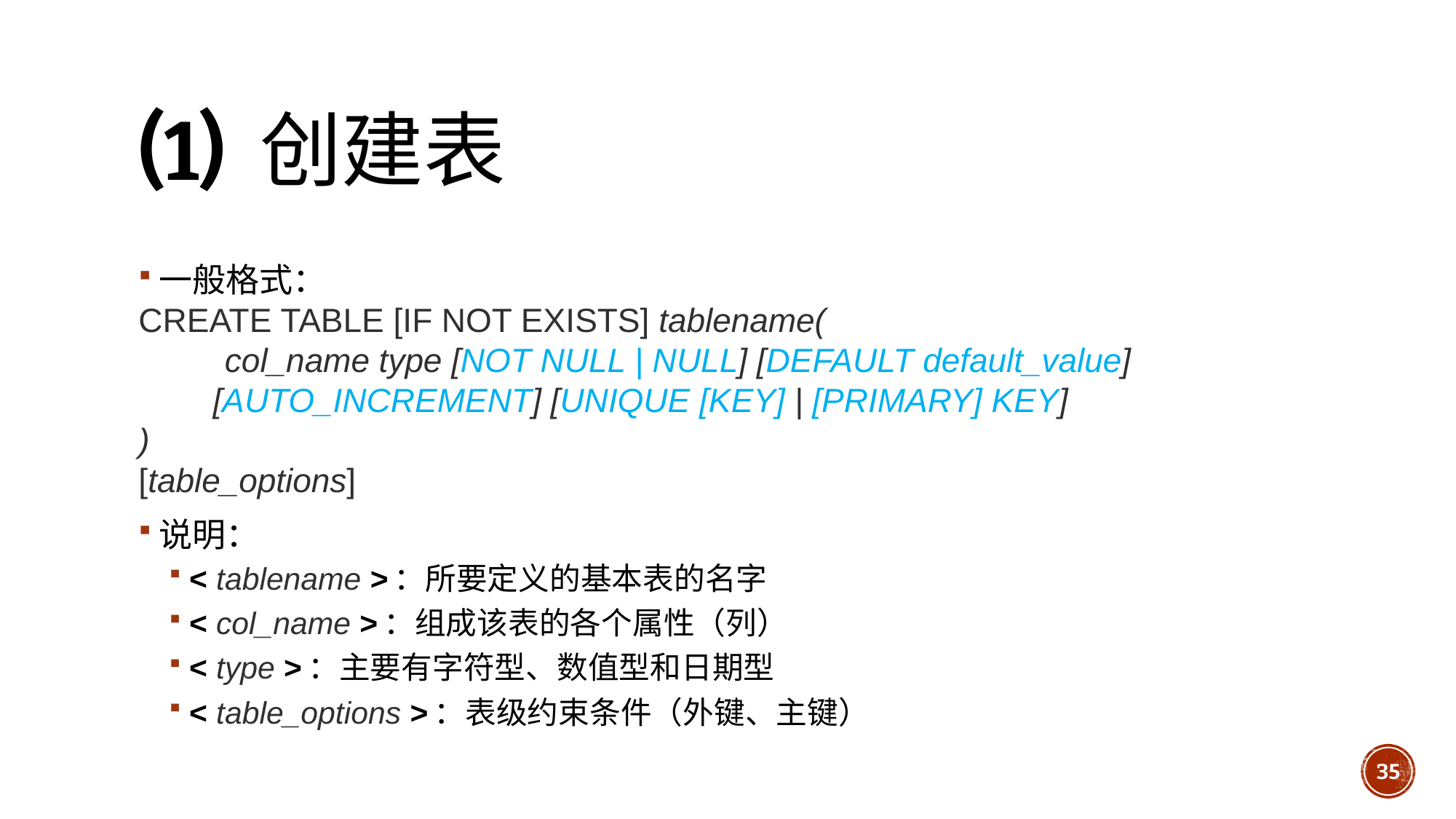

# (1) 创建表
一般格式：
CREATE TABLE [IF NOT EXISTS] tablename(
	col_name type [NOT NULL | NULL] [DEFAULT default_value]
        [AUTO_INCREMENT] [UNIQUE [KEY] | [PRIMARY] KEY]
)
[table_options]
说明：
< tablename >：所要定义的基本表的名字
< col_name >：组成该表的各个属性（列）
< type >：主要有字符型、数值型和日期型
< table_options >：表级约束条件（外键、主键）
35